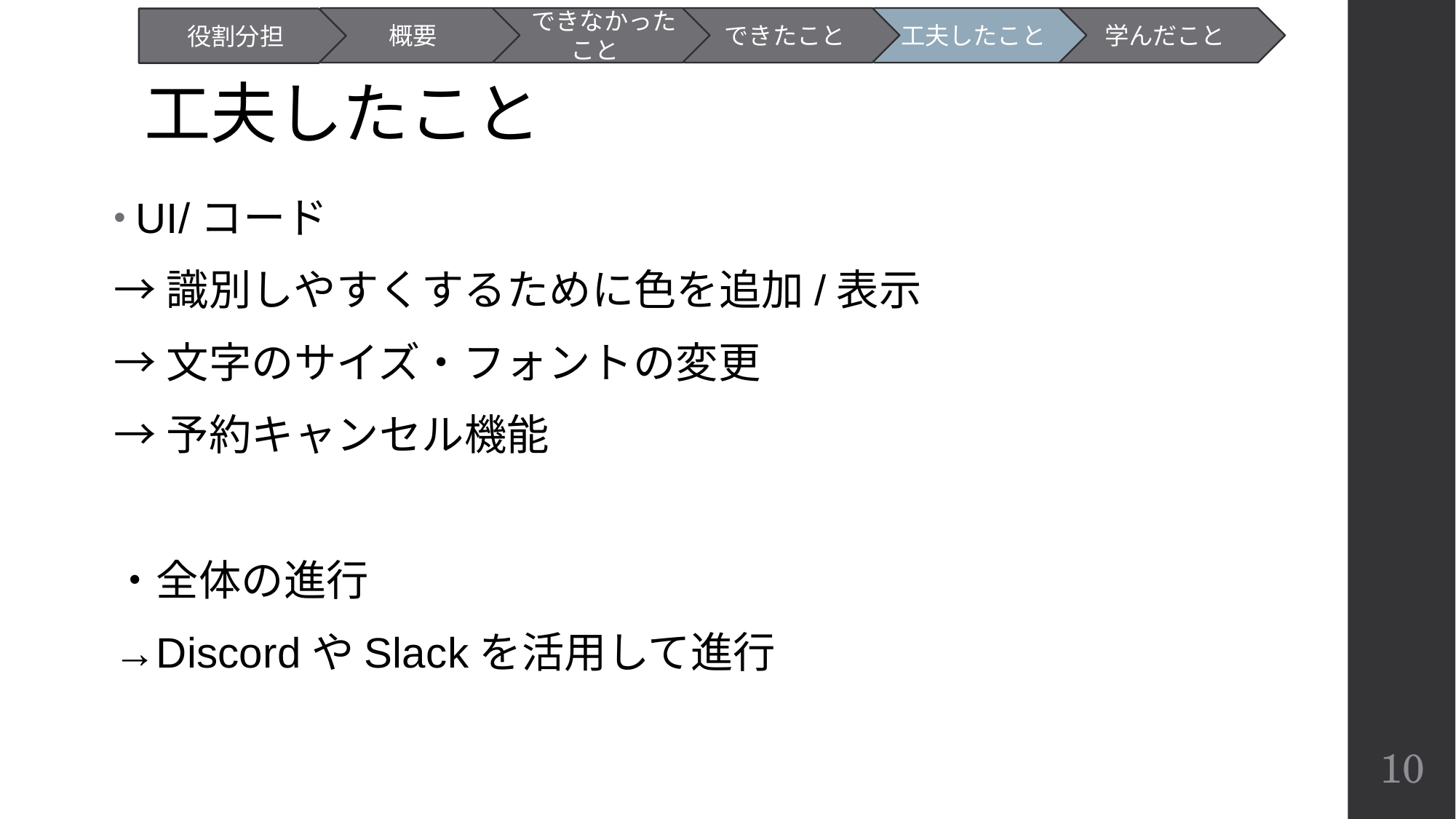

工夫したこと
概要
　できなかったこと
できたこと
工夫したこと
学んだこと
役割分担
UI/コード
→識別しやすくするために色を追加/表示
→文字のサイズ・フォントの変更
→予約キャンセル機能

・全体の進行
→DiscordやSlackを活用して進行
10